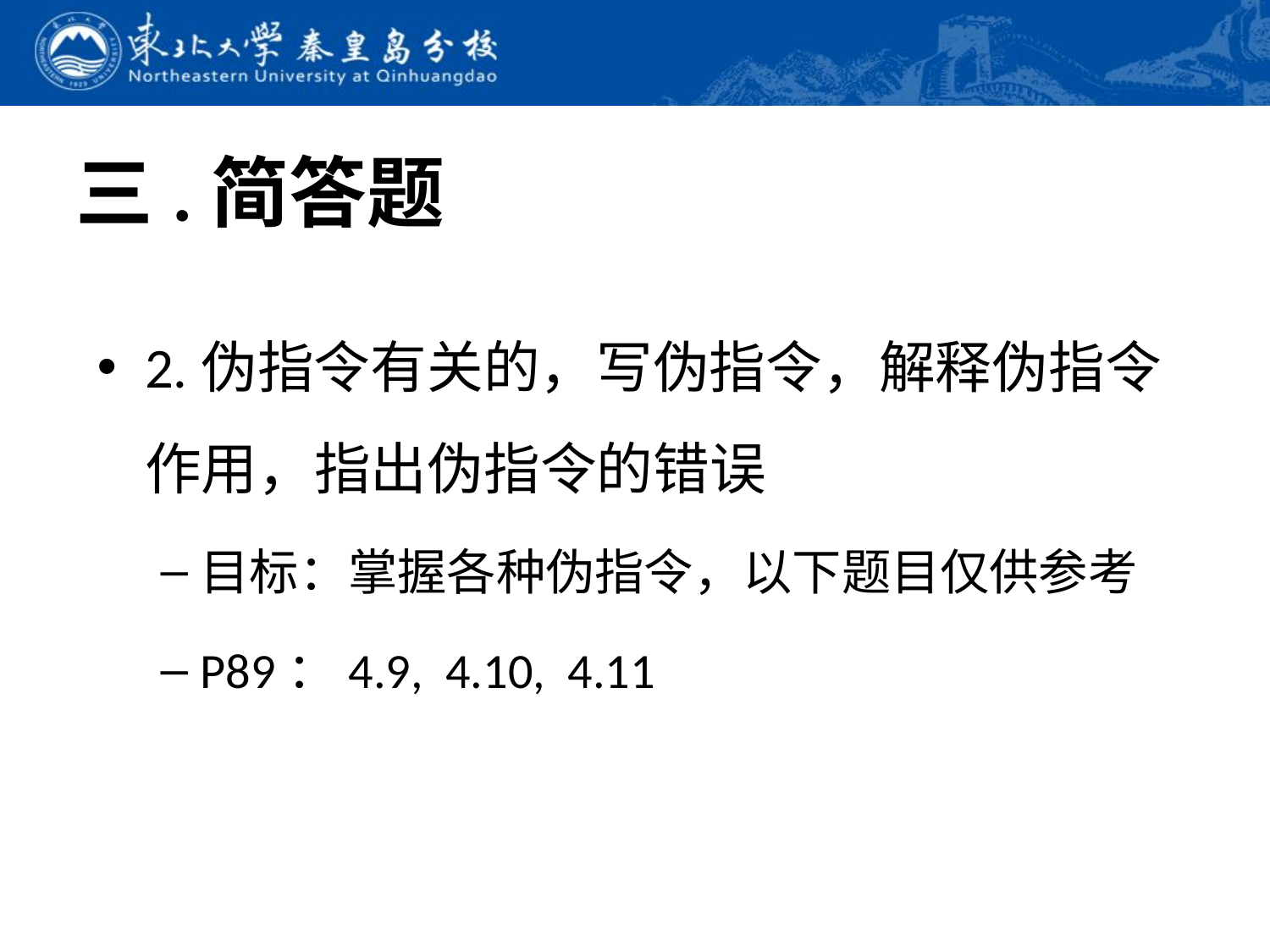

# 三.简答题
2.伪指令有关的，写伪指令，解释伪指令作用，指出伪指令的错误
目标：掌握各种伪指令，以下题目仅供参考
P89：4.9,  4.10,  4.11